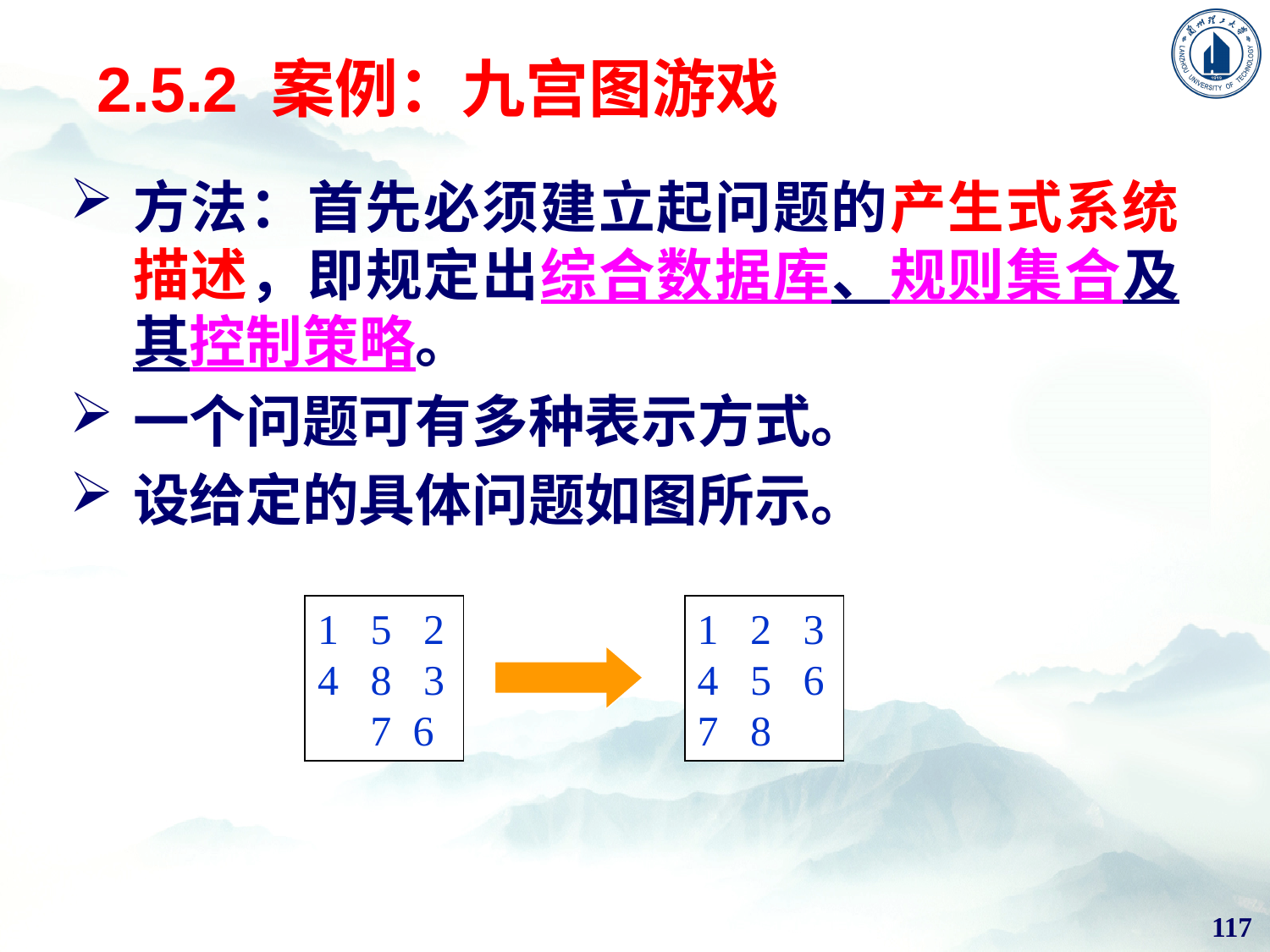

# 2.5.2 案例：九宫图游戏
方法：首先必须建立起问题的产生式系统描述，即规定出综合数据库、规则集合及其控制策略。
一个问题可有多种表示方式。
设给定的具体问题如图所示。
1   5   2
4   8   3
     7  6
1   2   3
4   5   6
7   8

117